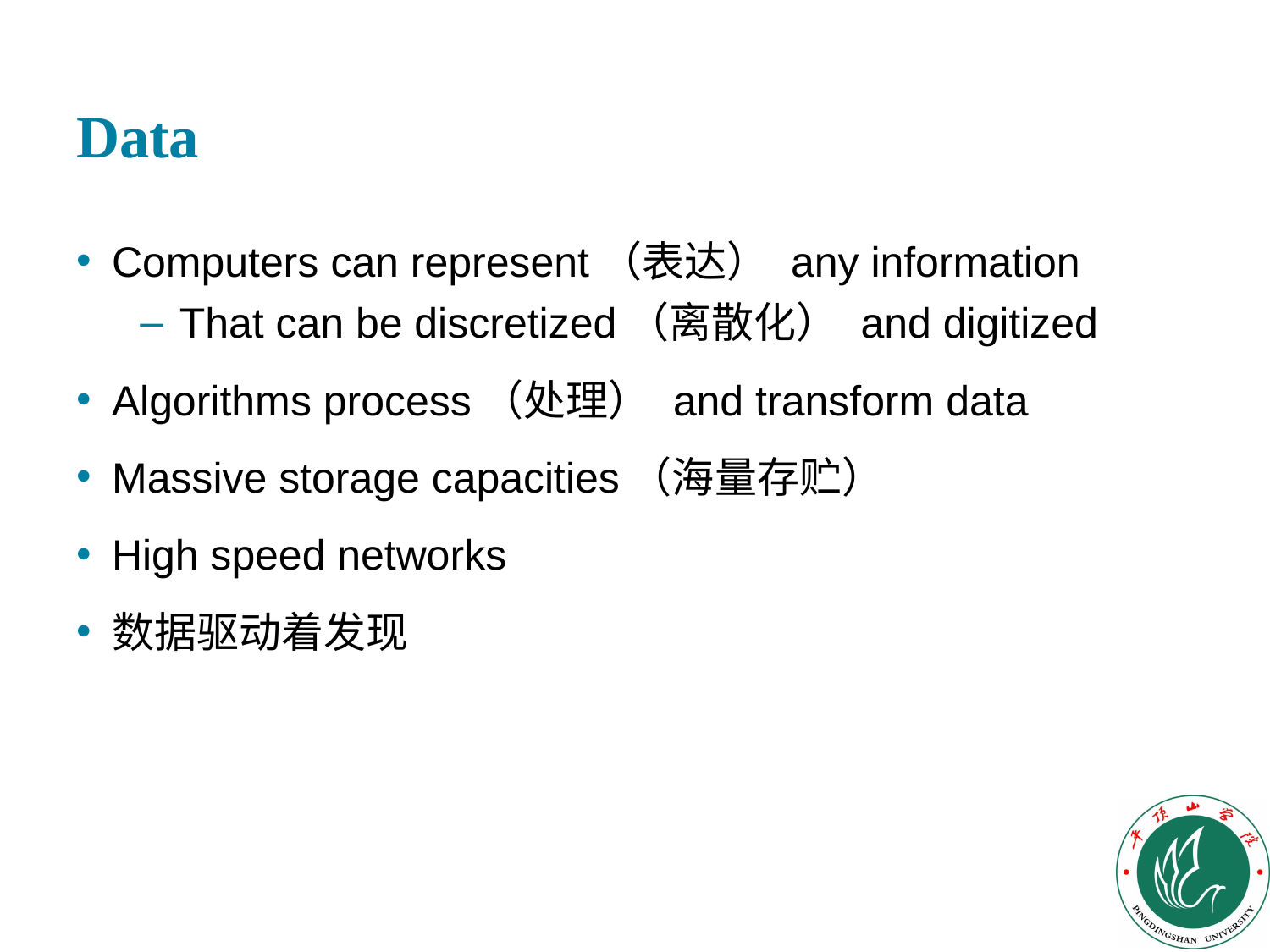

# Data
Computers can represent（表达） any information
That can be discretized（离散化） and digitized
Algorithms process（处理） and transform data
Massive storage capacities（海量存贮）
High speed networks
数据驱动着发现